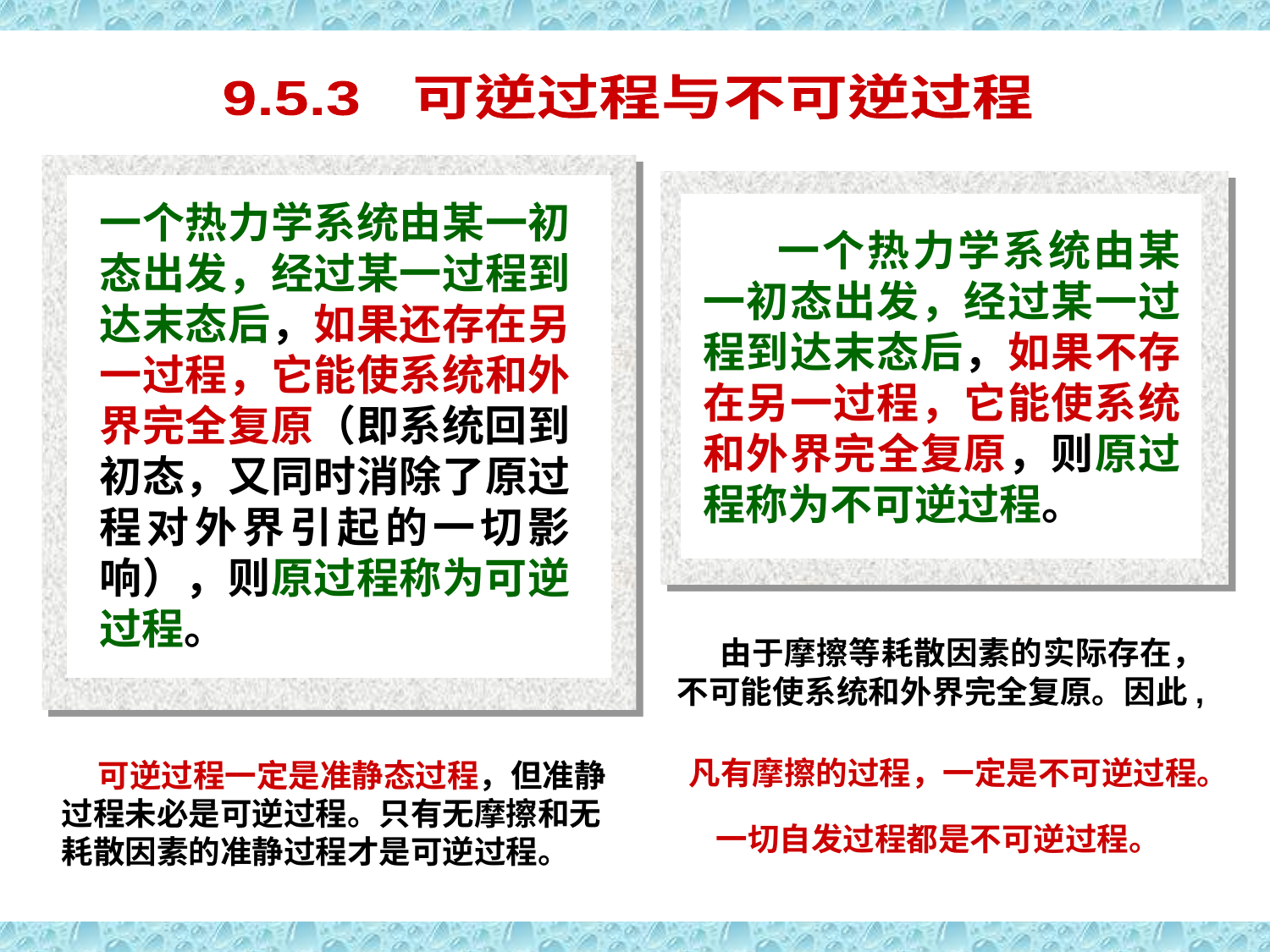

可逆与不可逆
9.5.3   可逆过程与不可逆过程

一个热力学系统由某一初态出发，经过某一过程到达末态后，如果还存在另一过程，它能使系统和外界完全复原（即系统回到初态，又同时消除了原过程对外界引起的一切影响），则原过程称为可逆过程。

     一个热力学系统由某一初态出发，经过某一过程到达末态后，如果不存在另一过程，它能使系统和外界完全复原，则原过程称为不可逆过程。
    由于摩擦等耗散因素的实际存在，不可能使系统和外界完全复原。因此,
    凡有摩擦的过程，一定是不可逆过程。
    可逆过程一定是准静态过程，但准静过程未必是可逆过程。只有无摩擦和无耗散因素的准静过程才是可逆过程。
一切自发过程都是不可逆过程。